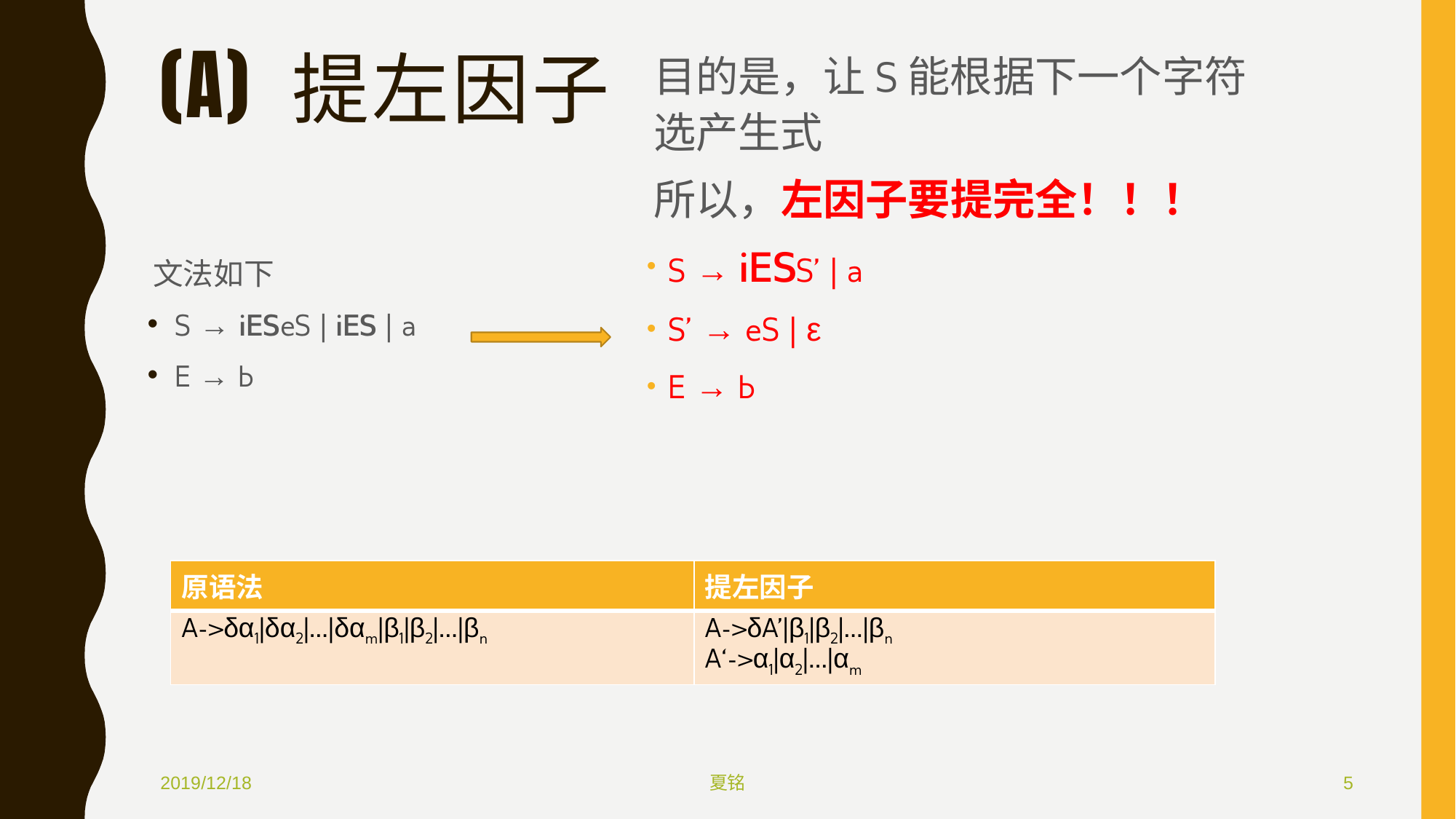

目的是，让S能根据下一个字符选产生式
所以，左因子要提完全！！！
# (a) 提左因子
S → iESS’ | a
S’ → eS | ε
E → b
文法如下
S → iESeS | iES | a
E → b

| 原语法 | 提左因子 |
| --- | --- |
| A->δα1|δα2|…|δαm|β1|β2|…|βn | A->δA’|β1|β2|…|βn A‘->α1|α2|…|αm |
2019/12/18
夏铭
5